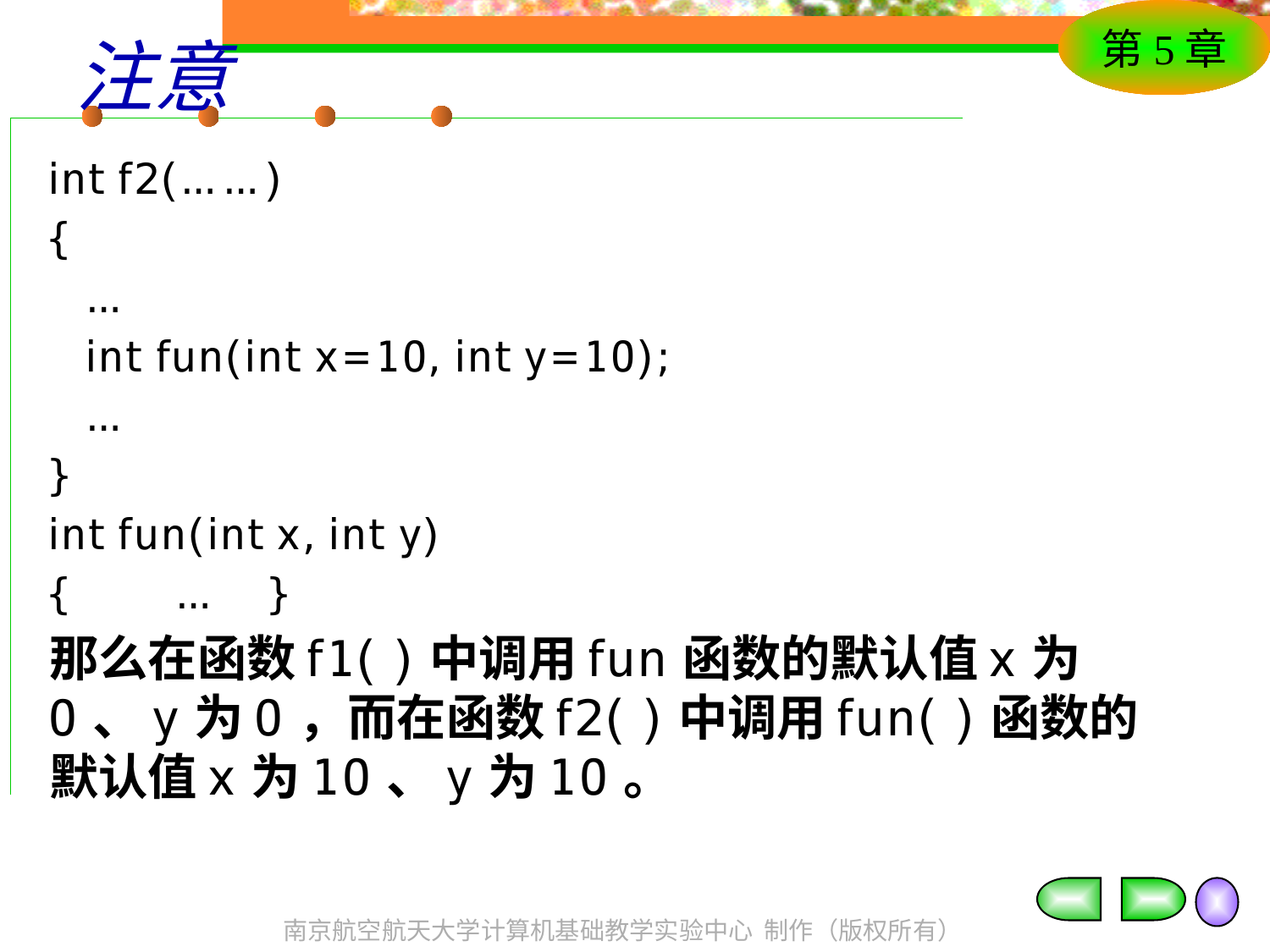

# 注意
int f2(……)
{
   …
   int fun(int x=10, int y=10);
   …
}
int fun(int x, int y)
{	…    }
那么在函数f1( )中调用fun函数的默认值x为0、y为0，而在函数f2( )中调用fun( )函数的默认值x为10、y为10。